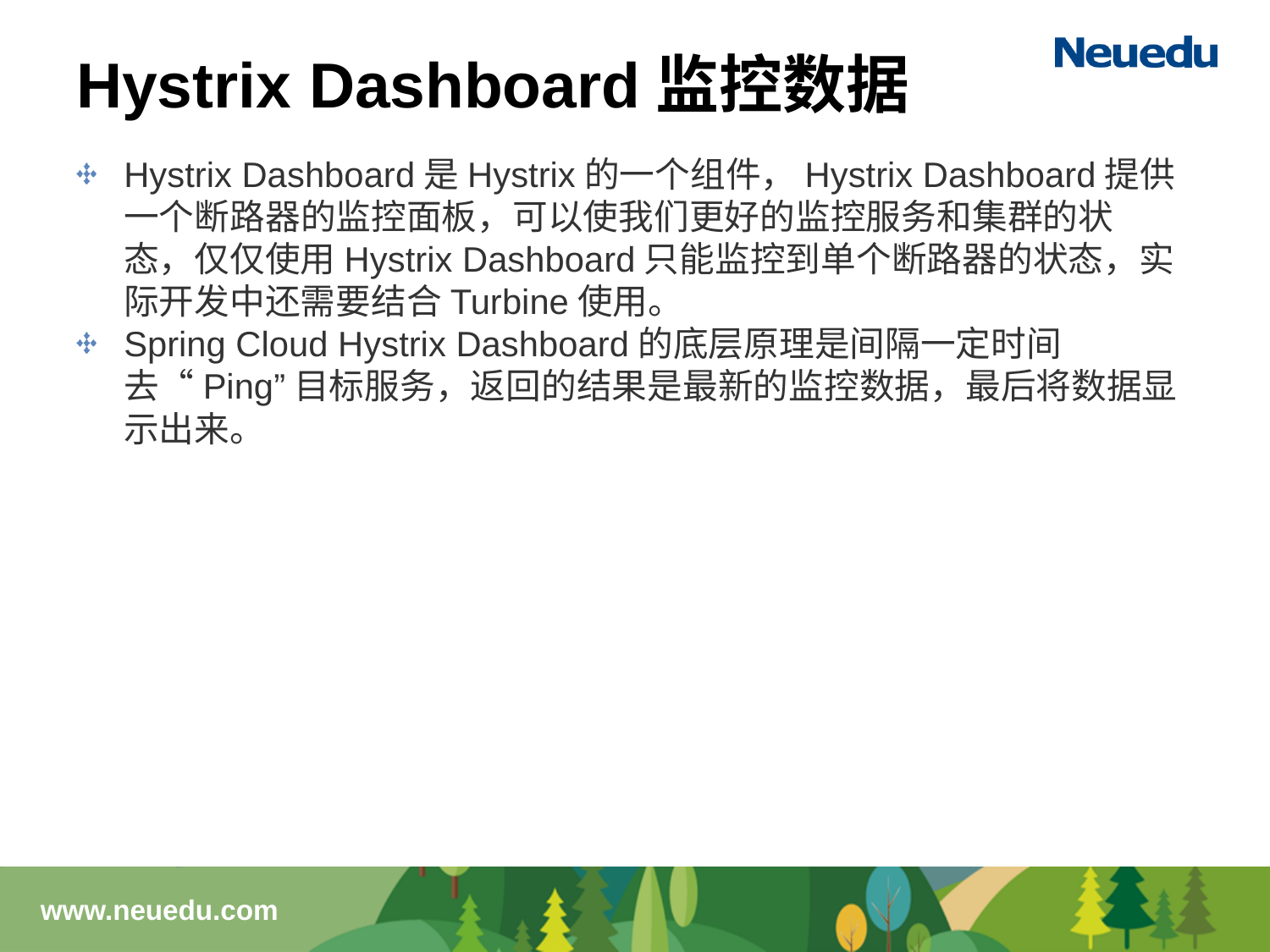

# Hystrix Dashboard监控数据
Hystrix Dashboard是Hystrix的一个组件，Hystrix Dashboard提供一个断路器的监控面板，可以使我们更好的监控服务和集群的状态，仅仅使用Hystrix Dashboard只能监控到单个断路器的状态，实际开发中还需要结合Turbine使用。
Spring Cloud Hystrix Dashboard的底层原理是间隔一定时间去“Ping”目标服务，返回的结果是最新的监控数据，最后将数据显示出来。